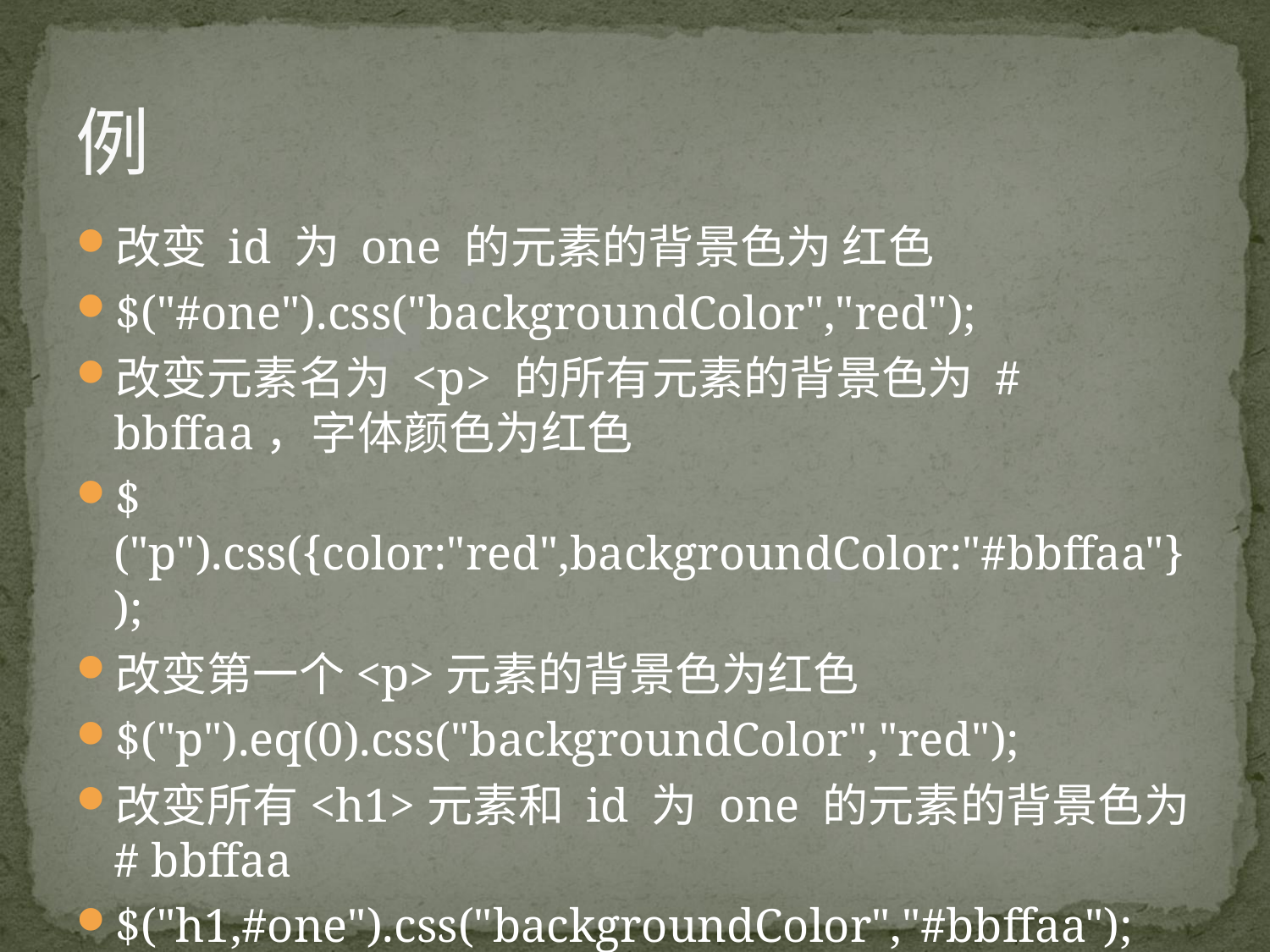

# 例
改变 id 为 one 的元素的背景色为 红色
$("#one").css("backgroundColor","red");
改变元素名为 <p> 的所有元素的背景色为 # bbffaa，字体颜色为红色
$("p").css({color:"red",backgroundColor:"#bbffaa"});
改变第一个<p>元素的背景色为红色
$("p").eq(0).css("backgroundColor","red");
改变所有<h1>元素和 id 为 one 的元素的背景色为 # bbffaa
$("h1,#one").css("backgroundColor","#bbffaa");